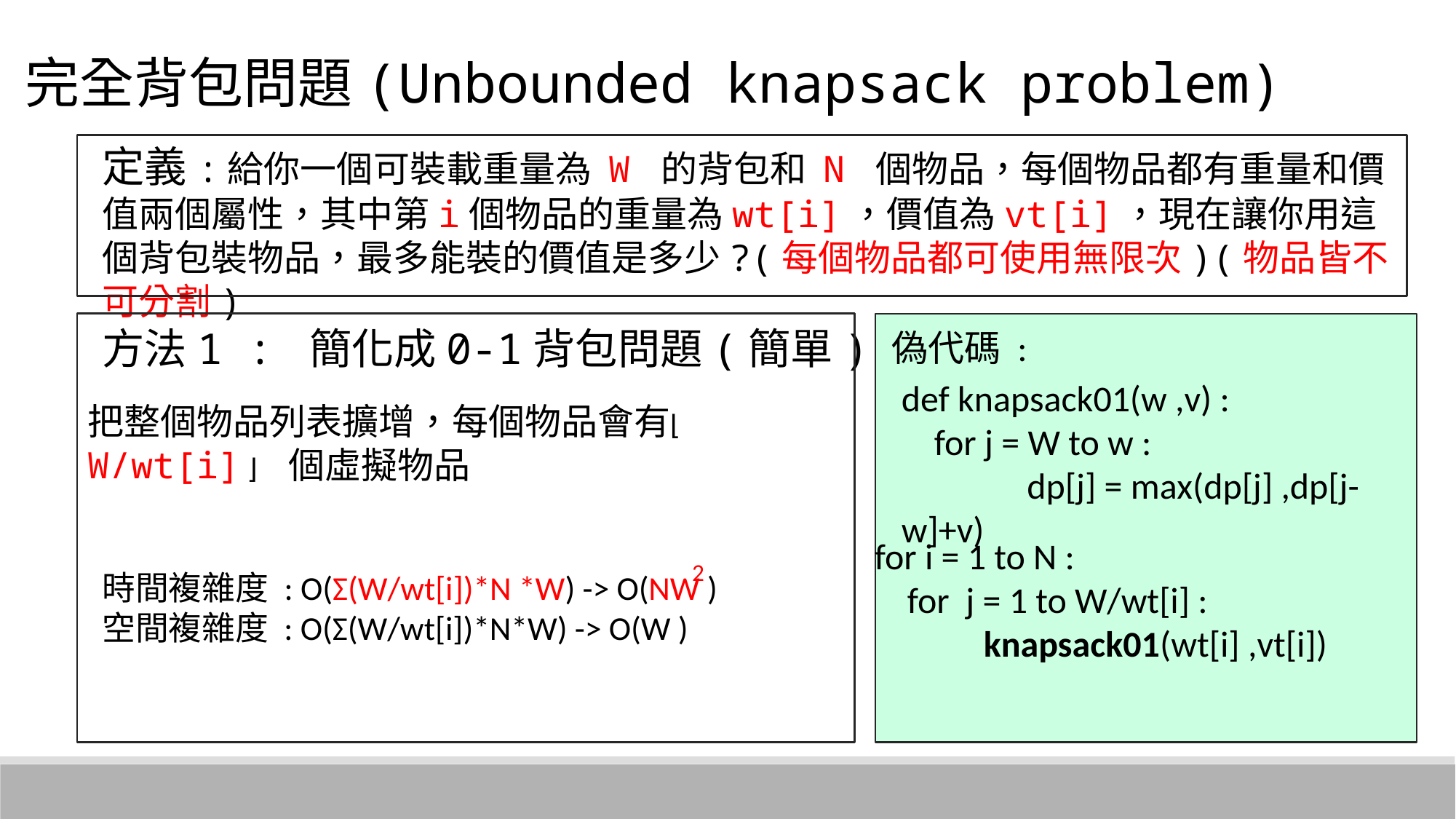

完全背包問題(Unbounded knapsack problem)
定義:給你一個可裝載重量為 W 的背包和 N 個物品，每個物品都有重量和價值兩個屬性，其中第i個物品的重量為wt[i]，價值為vt[i]，現在讓你用這個背包裝物品，最多能裝的價值是多少?(每個物品都可使用無限次)(物品皆不可分割)

方法1 : 簡化成0-1背包問題(簡單)
偽代碼 :
def knapsack01(w ,v) :
    for j = W to w :
	  dp[j] = max(dp[j] ,dp[j-w]+v)
把整個物品列表擴增，每個物品會有⌊ W/wt[i] ⌋ 個虛擬物品
for i = 1 to N :
    for  j = 1 to W/wt[i] :
	knapsack01(wt[i] ,vt[i])
2
時間複雜度 : O(Σ(W/wt[i])*N *W) -> O(NW )
空間複雜度 : O(Σ(W/wt[i])*N*W) -> O(W )